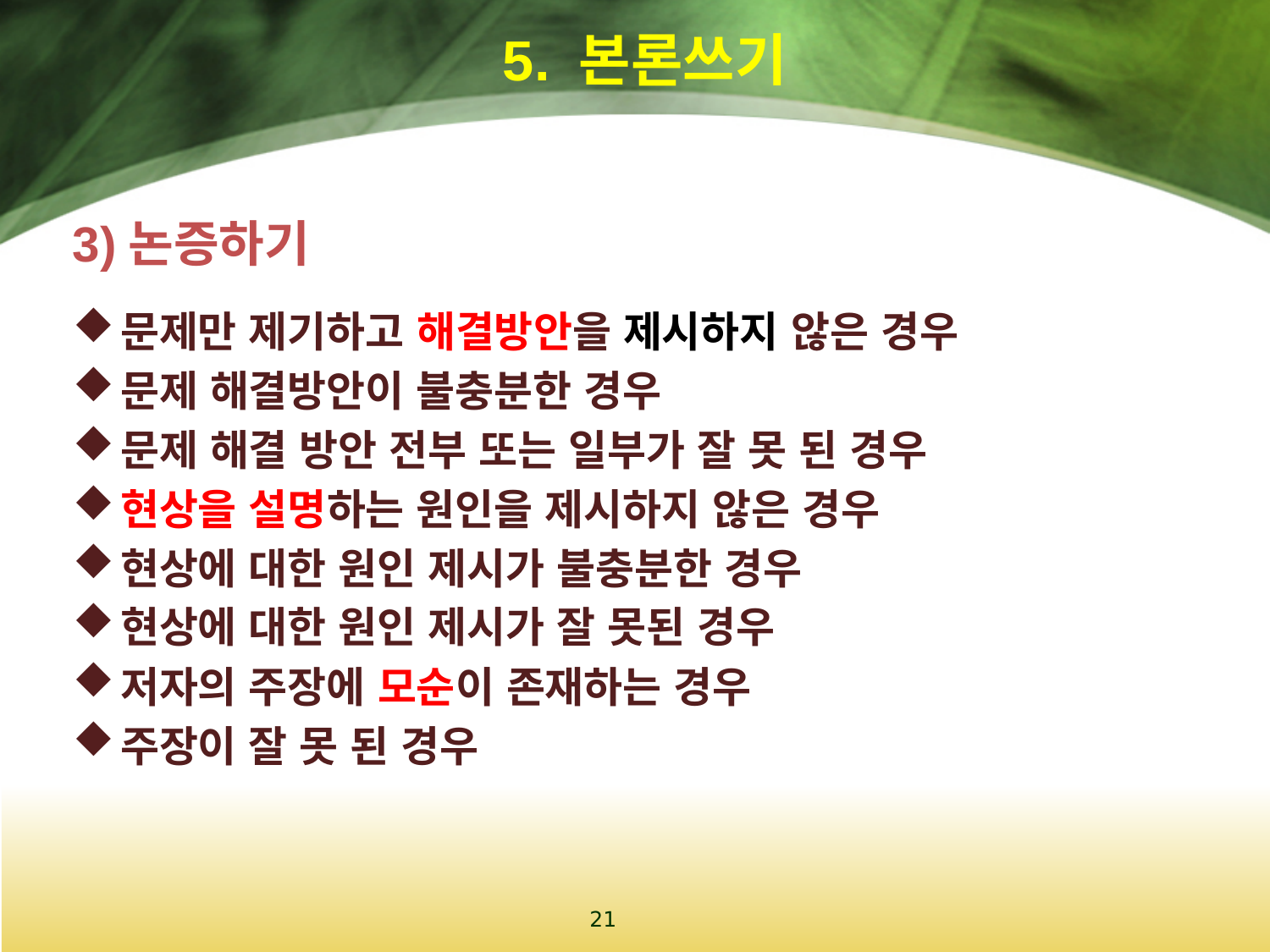

# 5. 본론쓰기
3)논증하기

문제만 제기하고 해결방안을 제시하지 않은 경우
문제 해결방안이 불충분한 경우
문제 해결 방안 전부 또는 일부가 잘 못 된 경우
현상을 설명하는 원인을 제시하지 않은 경우
현상에 대한 원인 제시가 불충분한 경우
현상에 대한 원인 제시가 잘 못된 경우
저자의 주장에 모순이 존재하는 경우
주장이 잘 못 된 경우

21